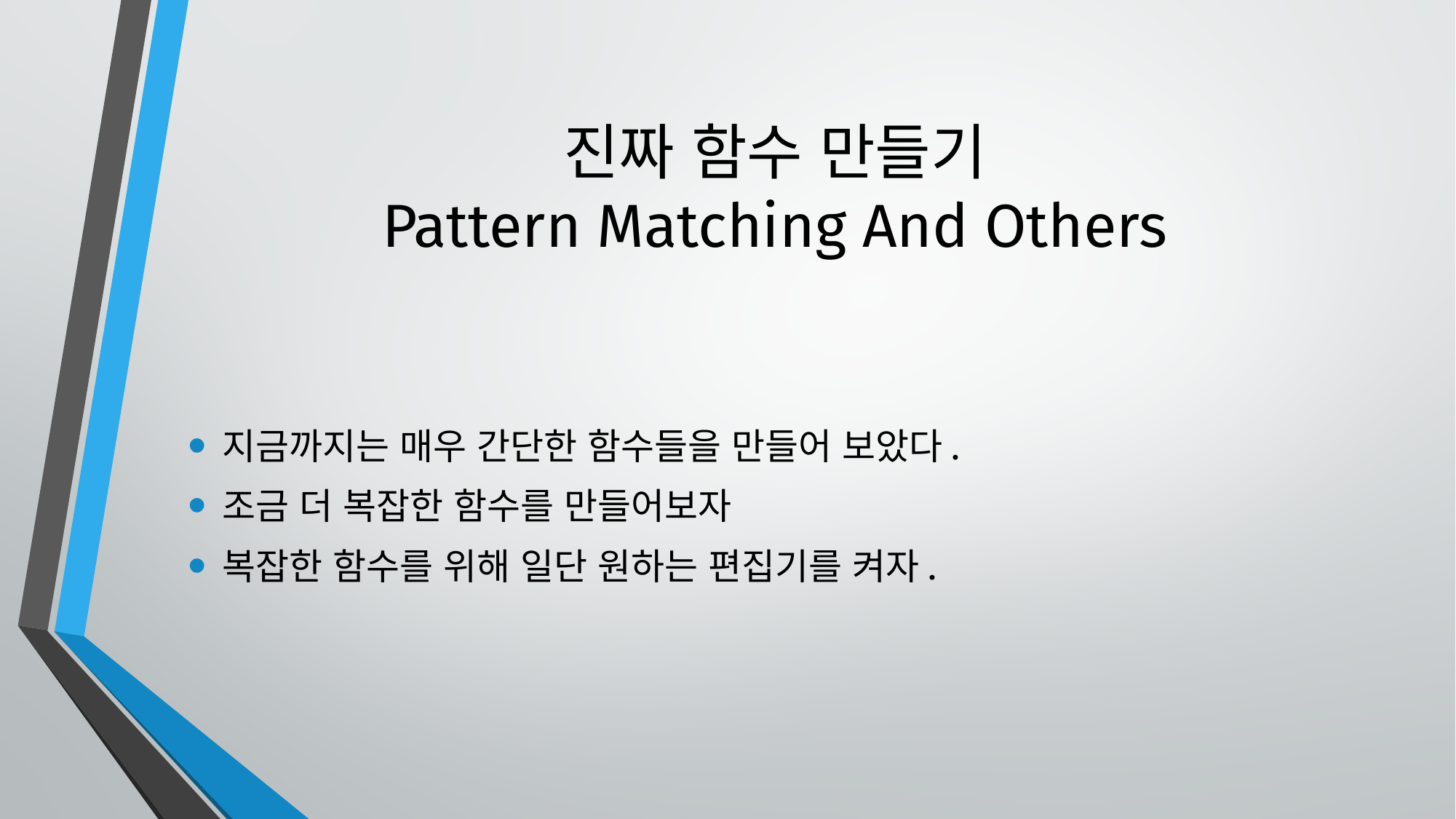

# 진짜 함수 만들기 Pattern Matching And Others
지금까지는 매우 간단한 함수들을 만들어 보았다.
조금 더 복잡한 함수를 만들어보자
복잡한 함수를 위해 일단 원하는 편집기를 켜자.